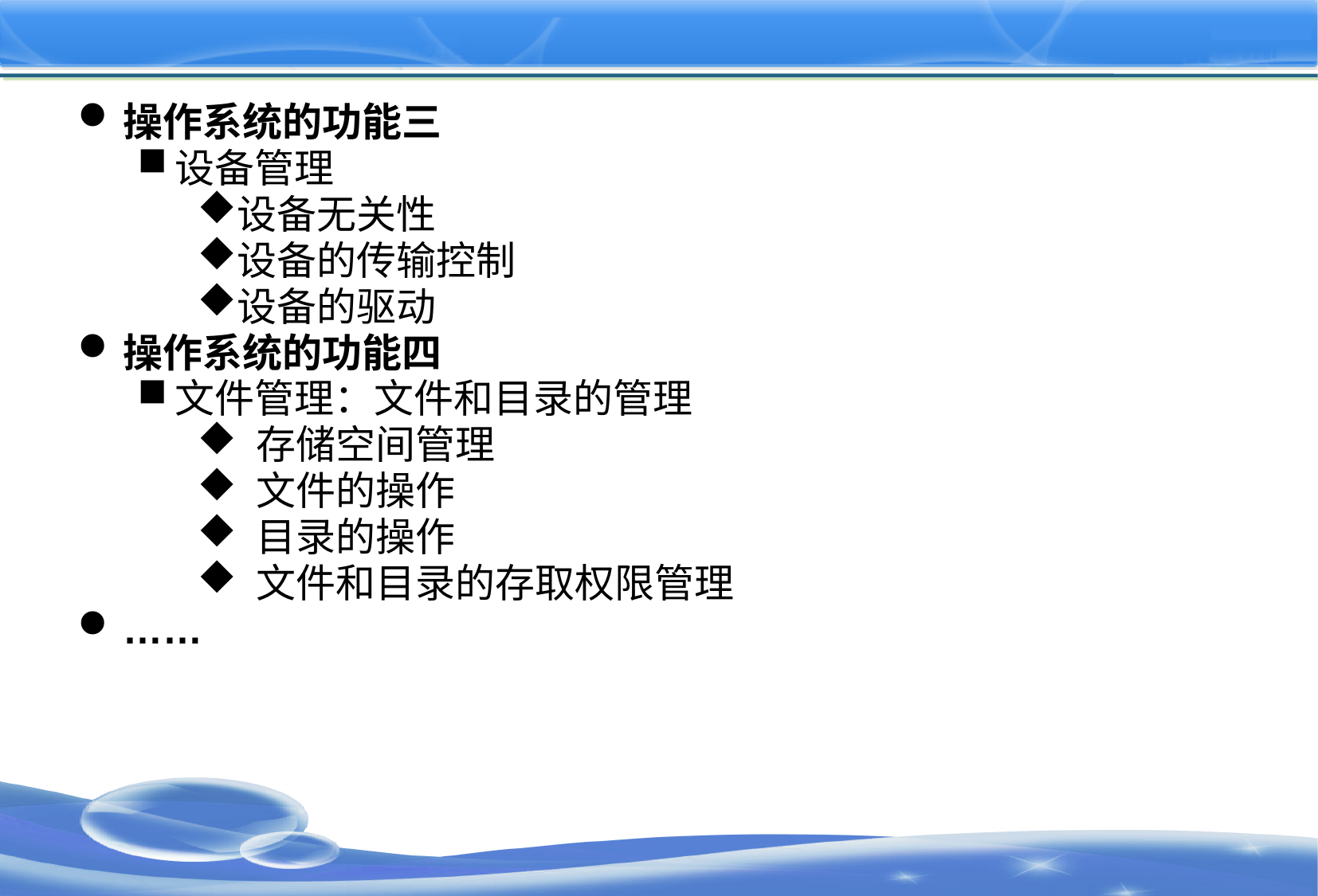

#
操作系统的功能三
设备管理
设备无关性
设备的传输控制
设备的驱动
操作系统的功能四
文件管理：文件和目录的管理
 存储空间管理
 文件的操作
 目录的操作
 文件和目录的存取权限管理
……